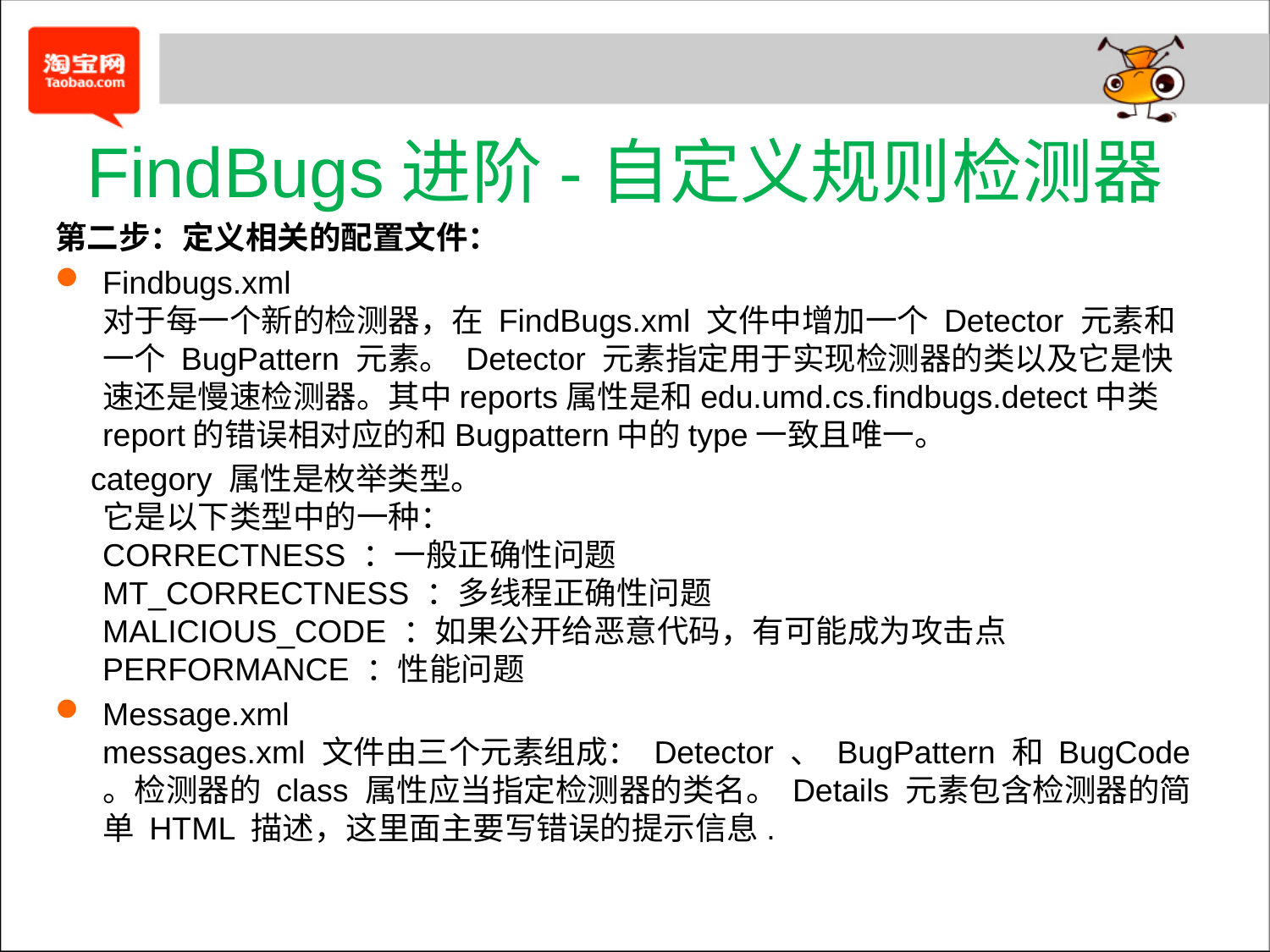

# FindBugs进阶-自定义规则检测器
第二步：定义相关的配置文件：
Findbugs.xml 
对于每一个新的检测器，在 FindBugs.xml 文件中增加一个 Detector 元素和一个 BugPattern 元素。 Detector 元素指定用于实现检测器的类以及它是快速还是慢速检测器。其中reports属性是和edu.umd.cs.findbugs.detect中类report的错误相对应的和Bugpattern中的type一致且唯一。
    category 属性是枚举类型。 
它是以下类型中的一种： 
CORRECTNESS ：一般正确性问题 
MT_CORRECTNESS ：多线程正确性问题 
MALICIOUS_CODE ：如果公开给恶意代码，有可能成为攻击点 
PERFORMANCE ：性能问题
Message.xml 
messages.xml 文件由三个元素组成： Detector 、 BugPattern 和 BugCode 。检测器的 class 属性应当指定检测器的类名。 Details 元素包含检测器的简单 HTML 描述，这里面主要写错误的提示信息.